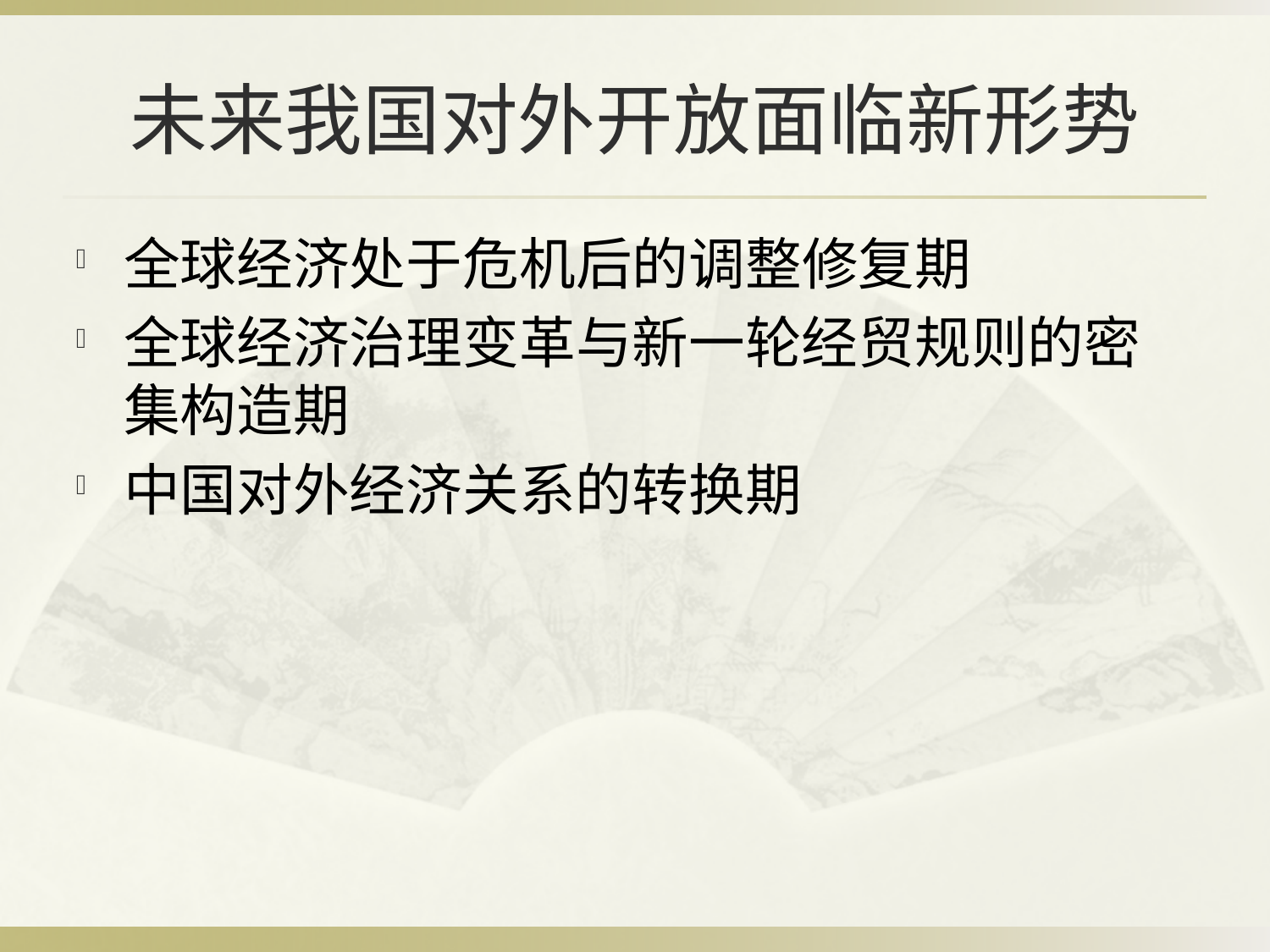

# 未来我国对外开放面临新形势
全球经济处于危机后的调整修复期
全球经济治理变革与新一轮经贸规则的密集构造期
中国对外经济关系的转换期